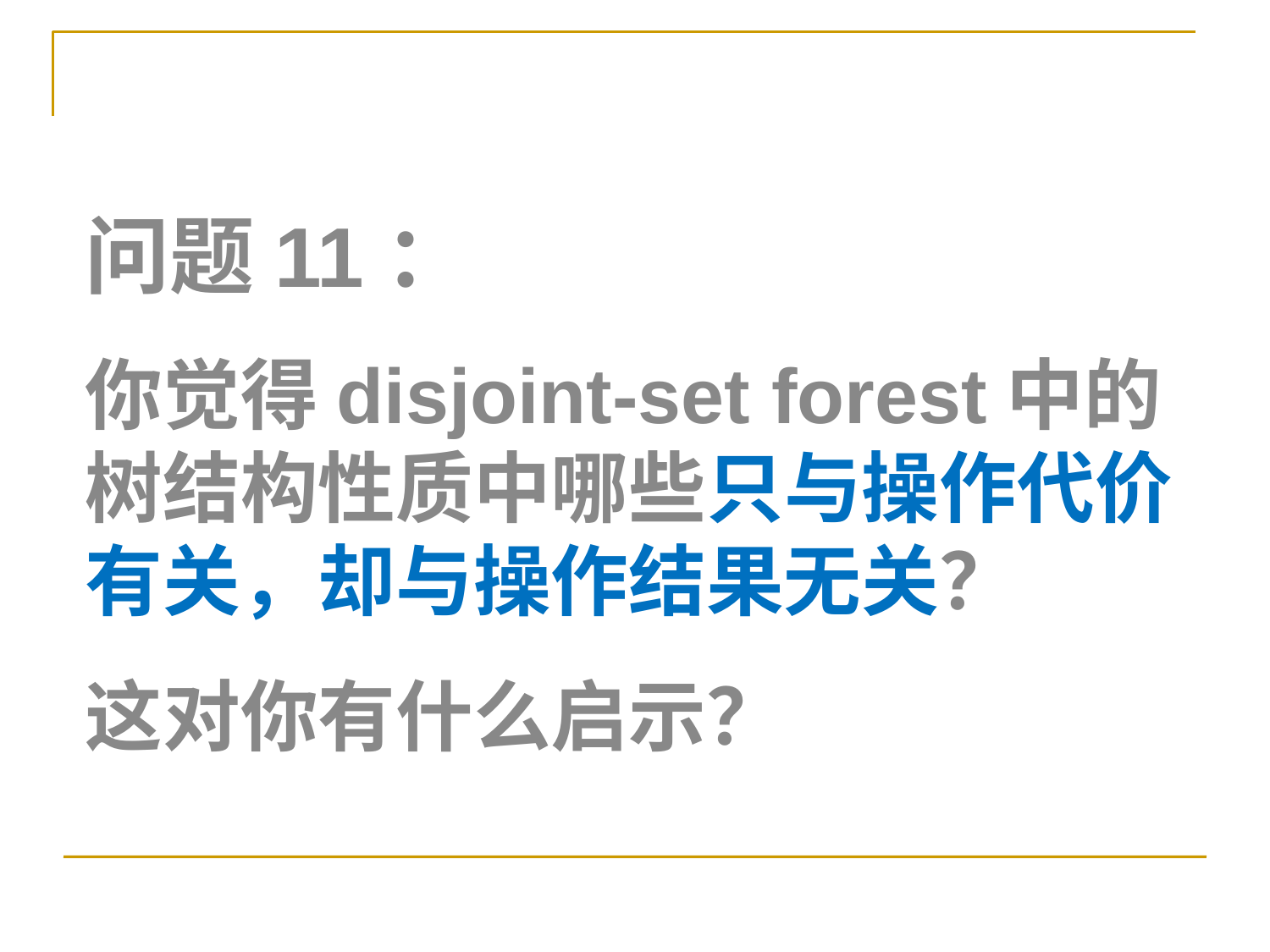

问题11：
你觉得disjoint-set forest中的树结构性质中哪些只与操作代价有关，却与操作结果无关？
这对你有什么启示？